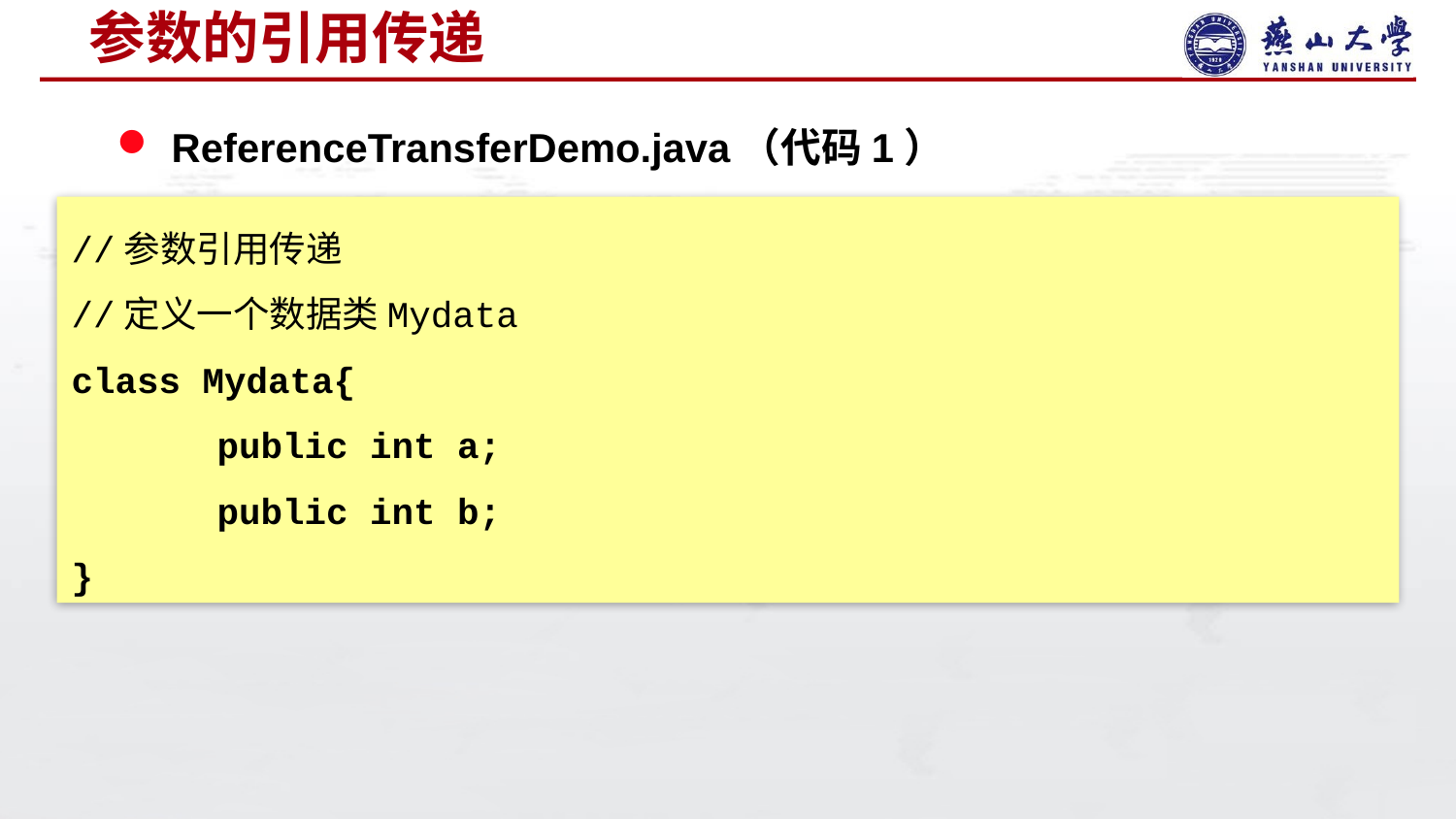

# 参数的引用传递
ReferenceTransferDemo.java（代码1）
//参数引用传递
//定义一个数据类Mydata
class Mydata{
	public int a;
	public int b;
}